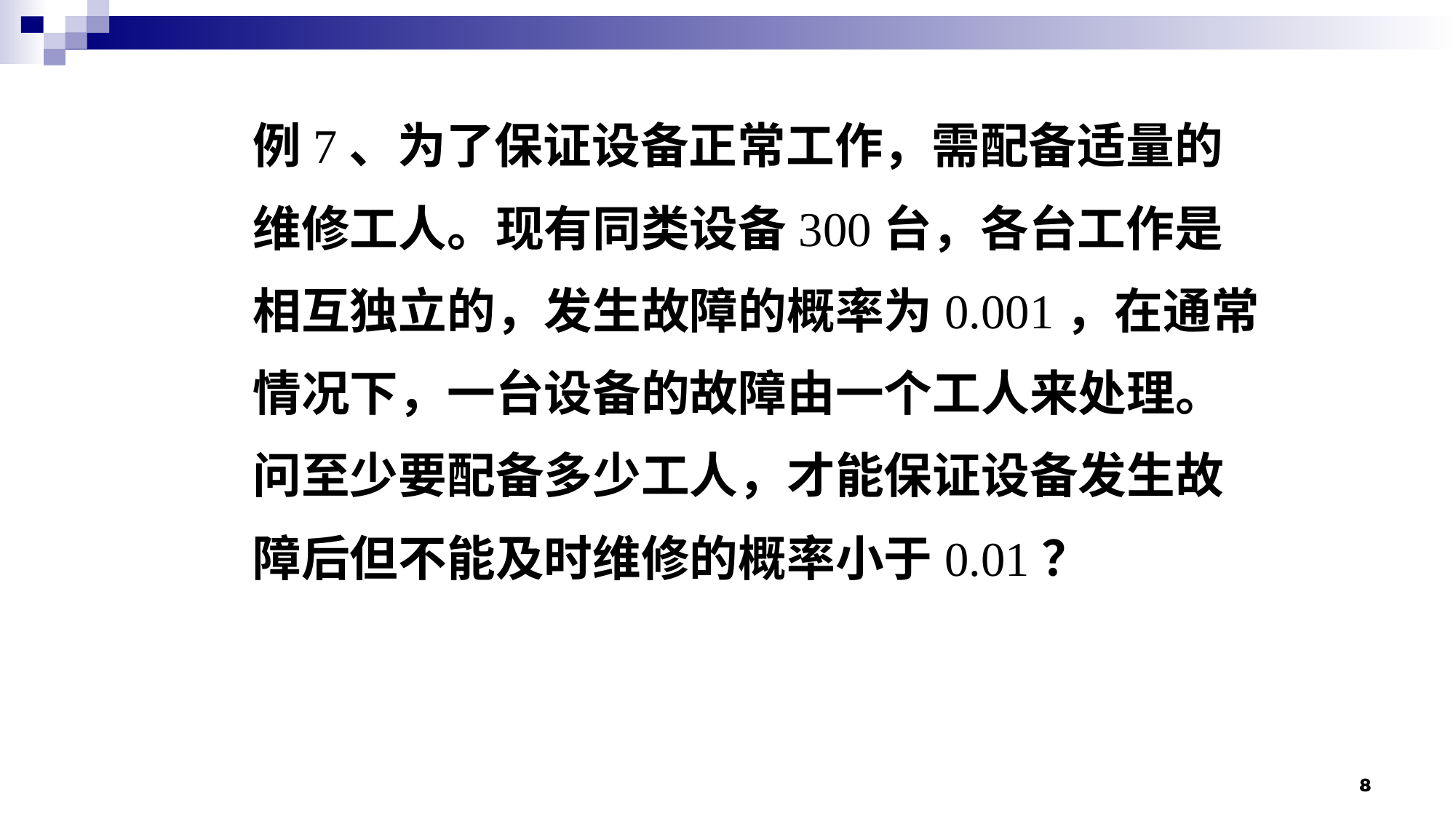

例7、为了保证设备正常工作，需配备适量的
维修工人。现有同类设备300台，各台工作是
相互独立的，发生故障的概率为0.001，在通常
情况下，一台设备的故障由一个工人来处理。
问至少要配备多少工人，才能保证设备发生故
障后但不能及时维修的概率小于0.01？
8